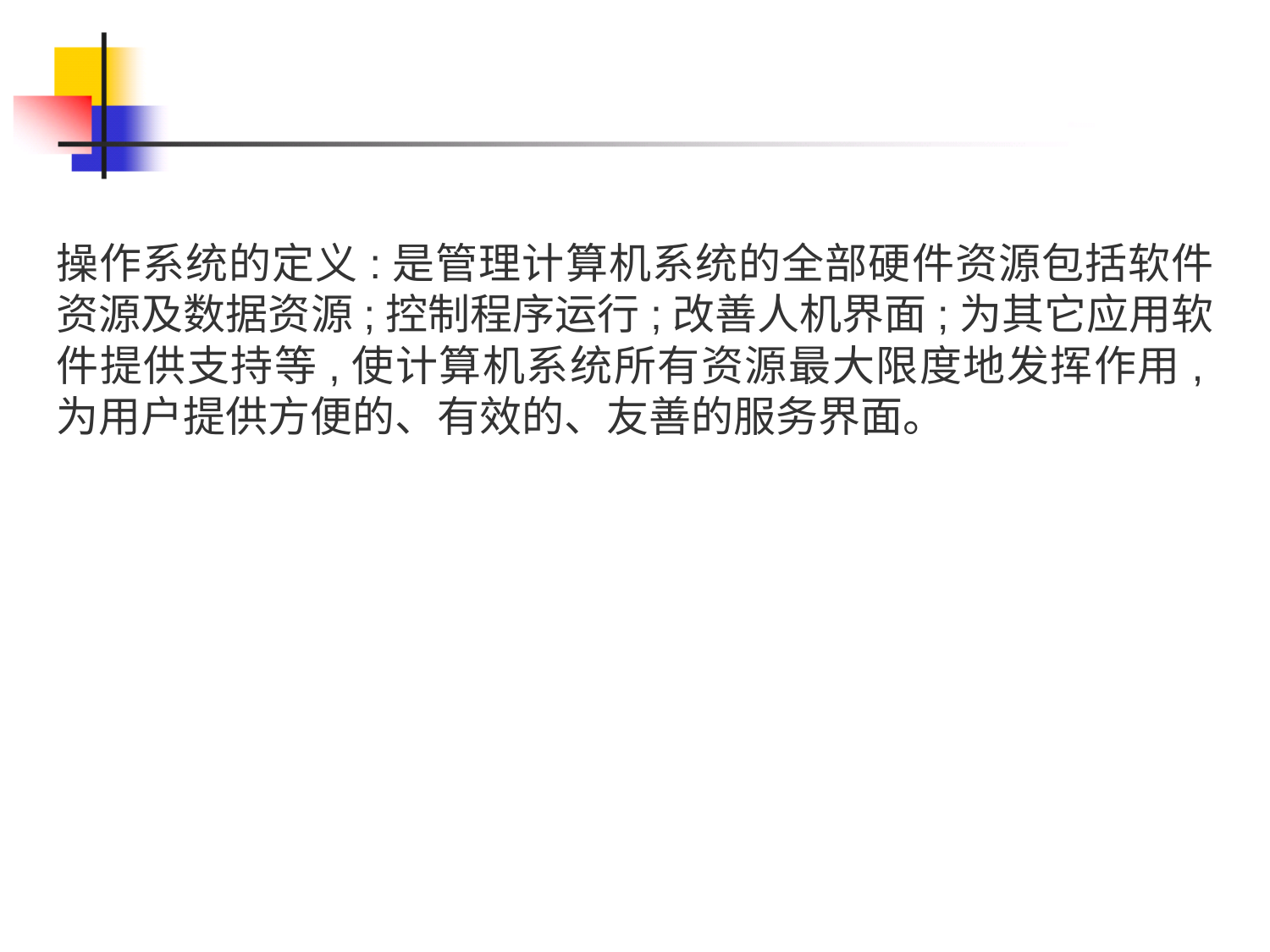

操作系统的定义:是管理计算机系统的全部硬件资源包括软件资源及数据资源;控制程序运行;改善人机界面;为其它应用软件提供支持等,使计算机系统所有资源最大限度地发挥作用,为用户提供方便的、有效的、友善的服务界面。